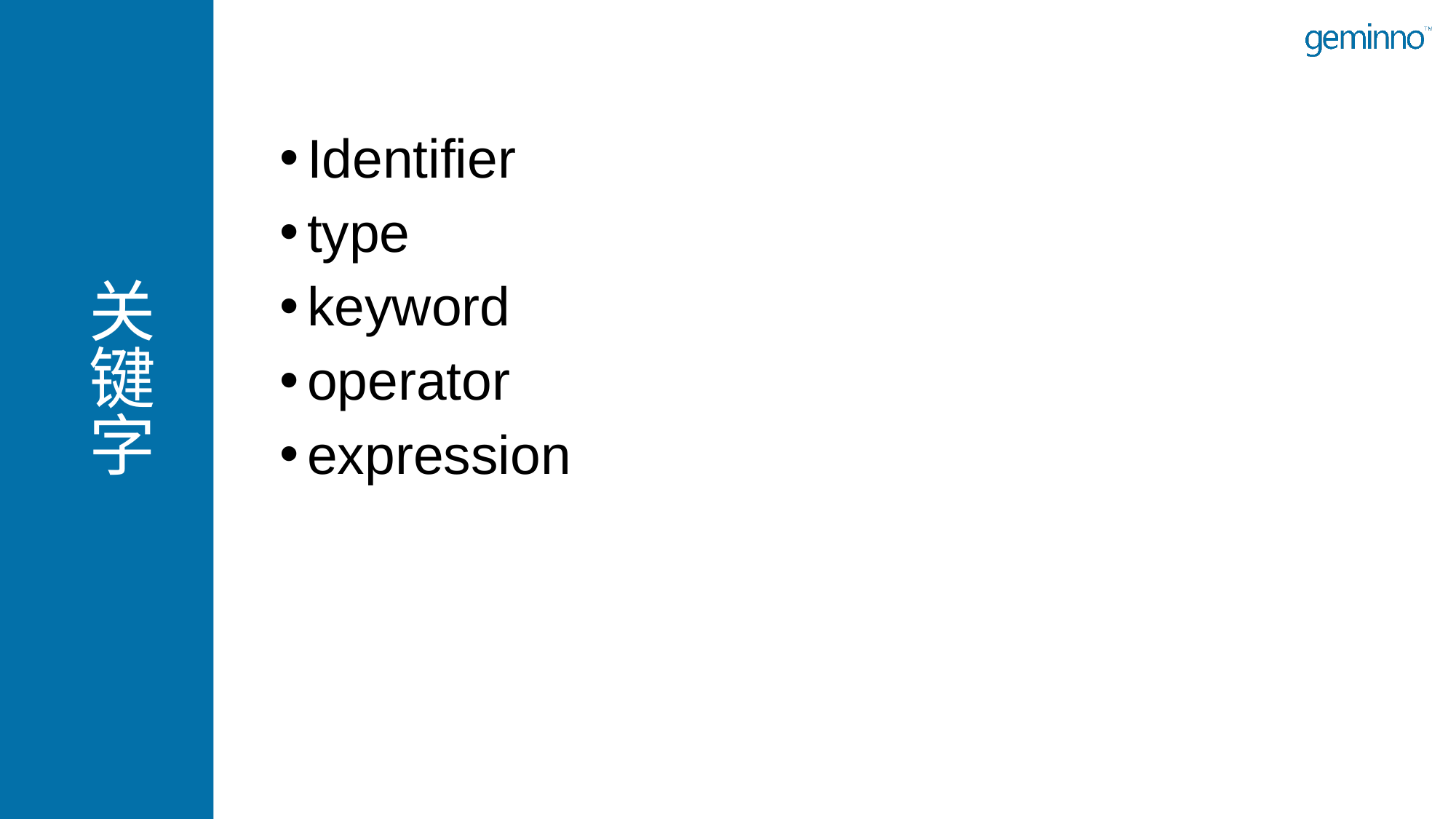

# 关键字
Identifier
type
keyword
operator
expression